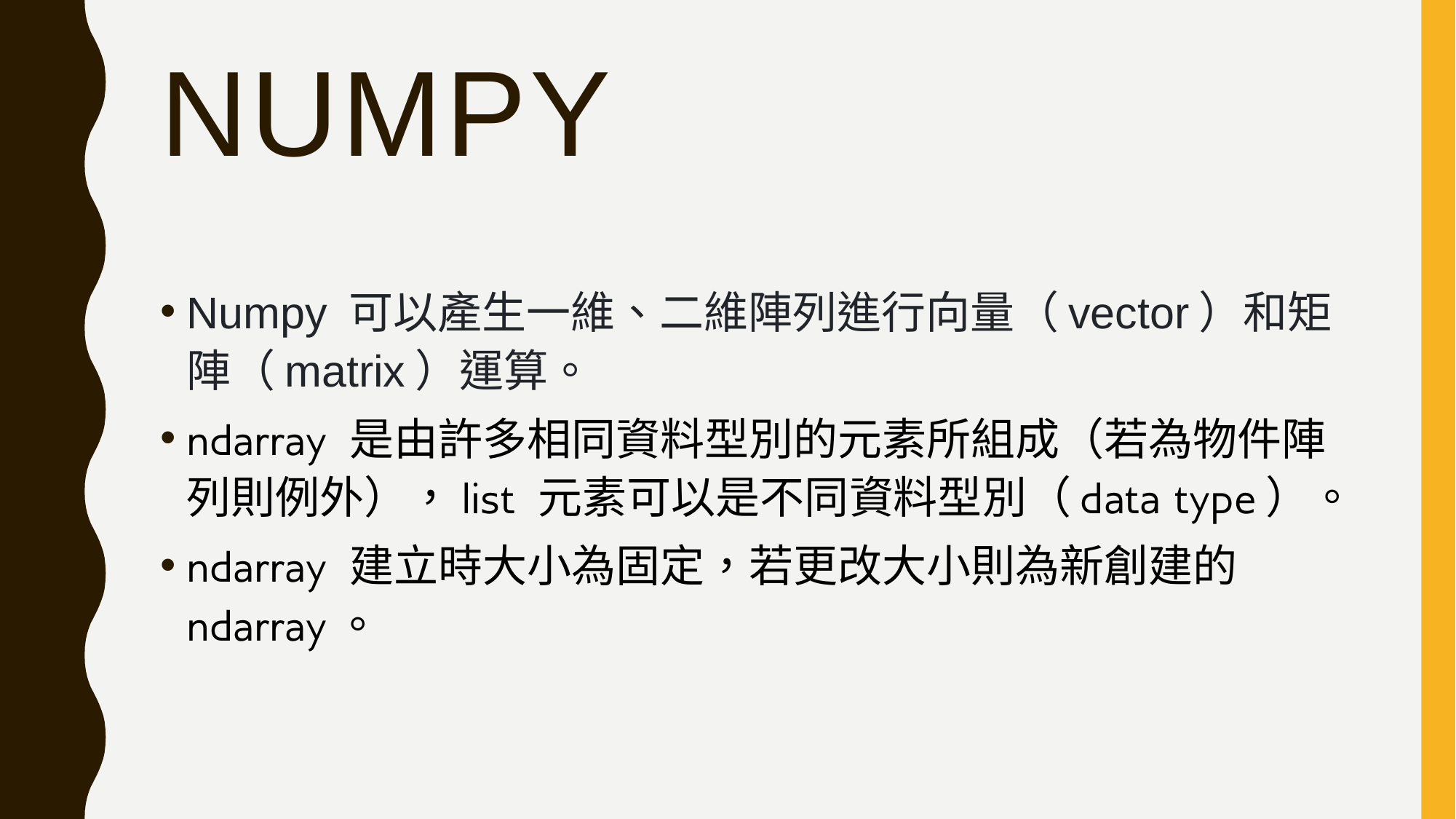

# Numpy
Numpy 可以產生一維、二維陣列進行向量（vector）和矩陣（matrix）運算。
ndarray 是由許多相同資料型別的元素所組成（若為物件陣列則例外），list 元素可以是不同資料型別（data type）。
ndarray 建立時大小為固定，若更改大小則為新創建的 ndarray。